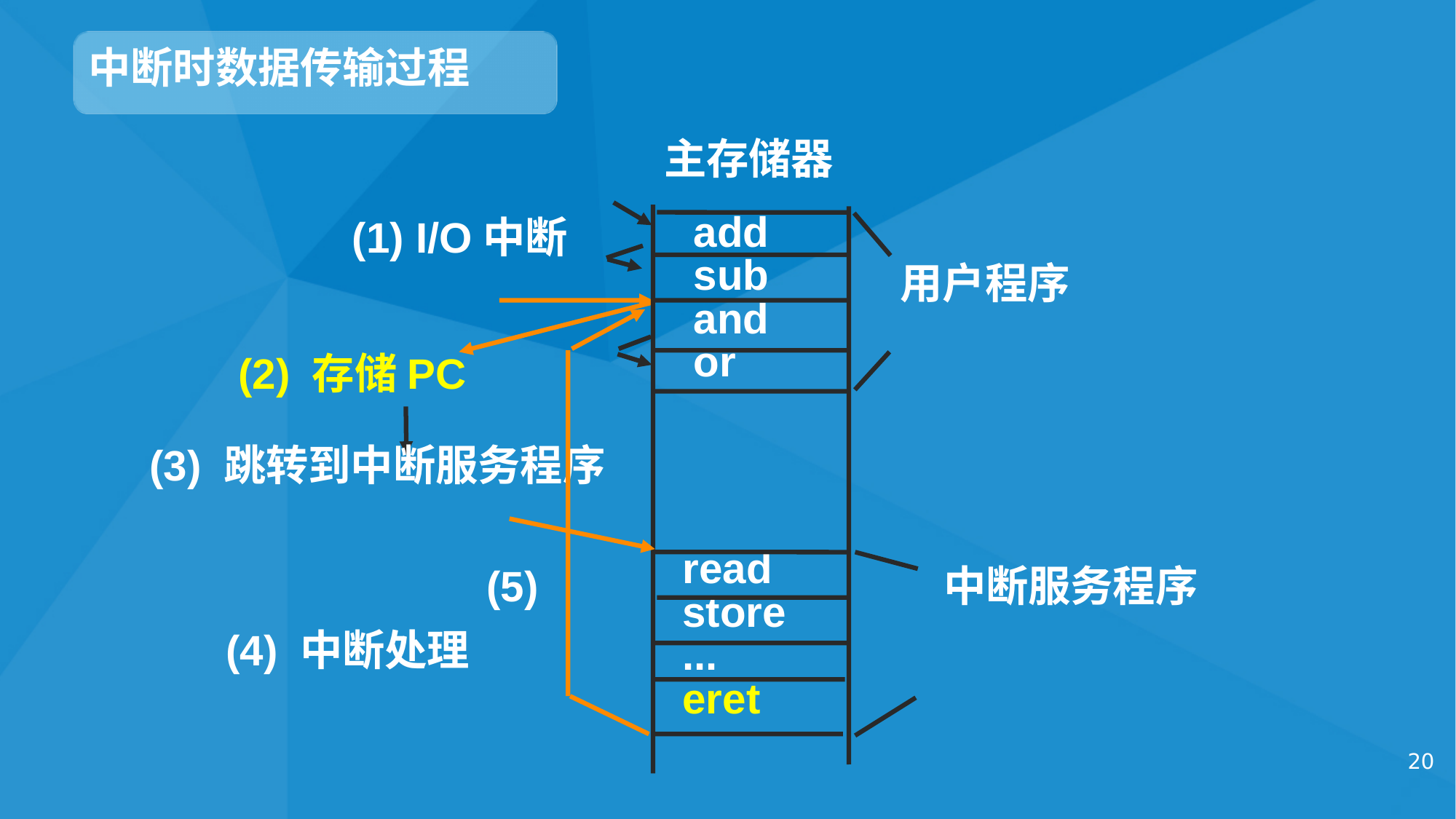

中断时数据传输过程
主存储器

add
sub
and
or

用户程序

read
store
...
eret

中断服务程序

(1) I/O中断

(2) 存储PC

(5)

(3) 跳转到中断服务程序

(4) 中断处理
20